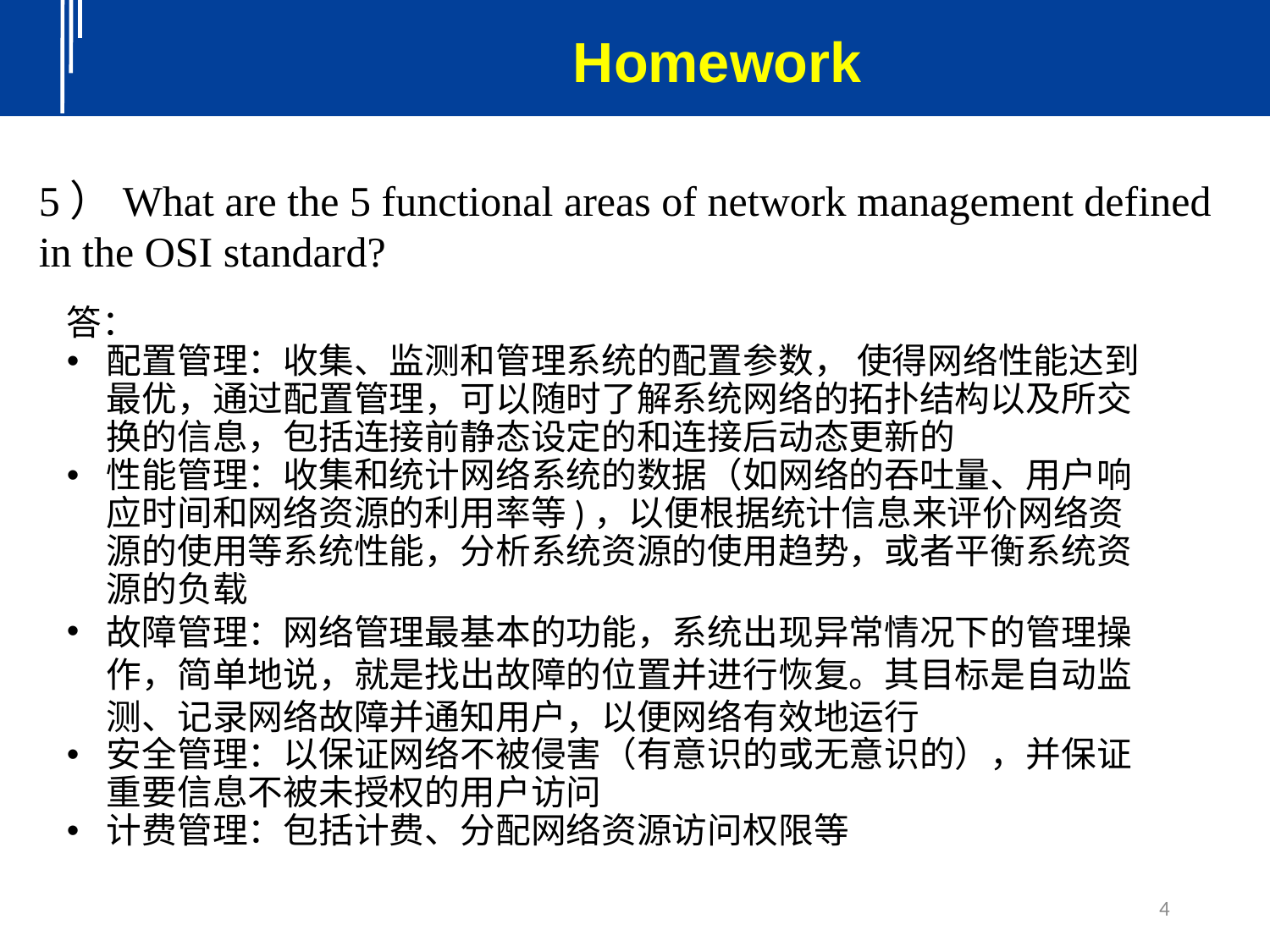

Homework
5）What are the 5 functional areas of network management defined in the OSI standard?
答：
配置管理：收集、监测和管理系统的配置参数， 使得网络性能达到最优，通过配置管理，可以随时了解系统网络的拓扑结构以及所交换的信息，包括连接前静态设定的和连接后动态更新的
性能管理：收集和统计网络系统的数据（如网络的吞吐量、用户响应时间和网络资源的利用率等)，以便根据统计信息来评价网络资源的使用等系统性能，分析系统资源的使用趋势，或者平衡系统资源的负载
故障管理：网络管理最基本的功能，系统出现异常情况下的管理操作，简单地说，就是找出故障的位置并进行恢复。其目标是自动监测、记录网络故障并通知用户，以便网络有效地运行
安全管理：以保证网络不被侵害（有意识的或无意识的），并保证重要信息不被未授权的用户访问
计费管理：包括计费、分配网络资源访问权限等

4